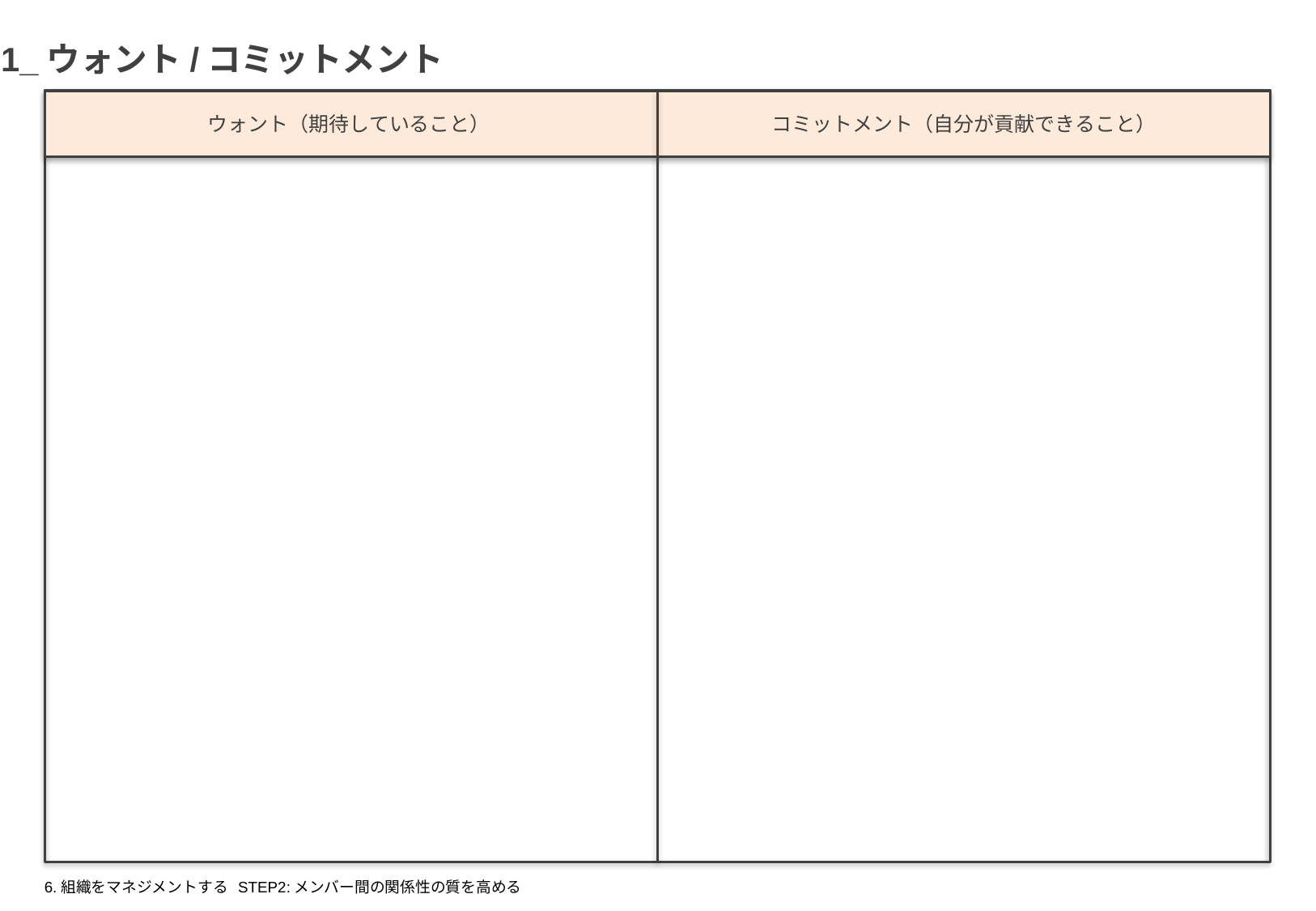

61_ウォント/コミットメント

ウォント（期待していること）
コミットメント（自分が貢献できること）
6.組織をマネジメントする
STEP2:メンバー間の関係性の質を高める